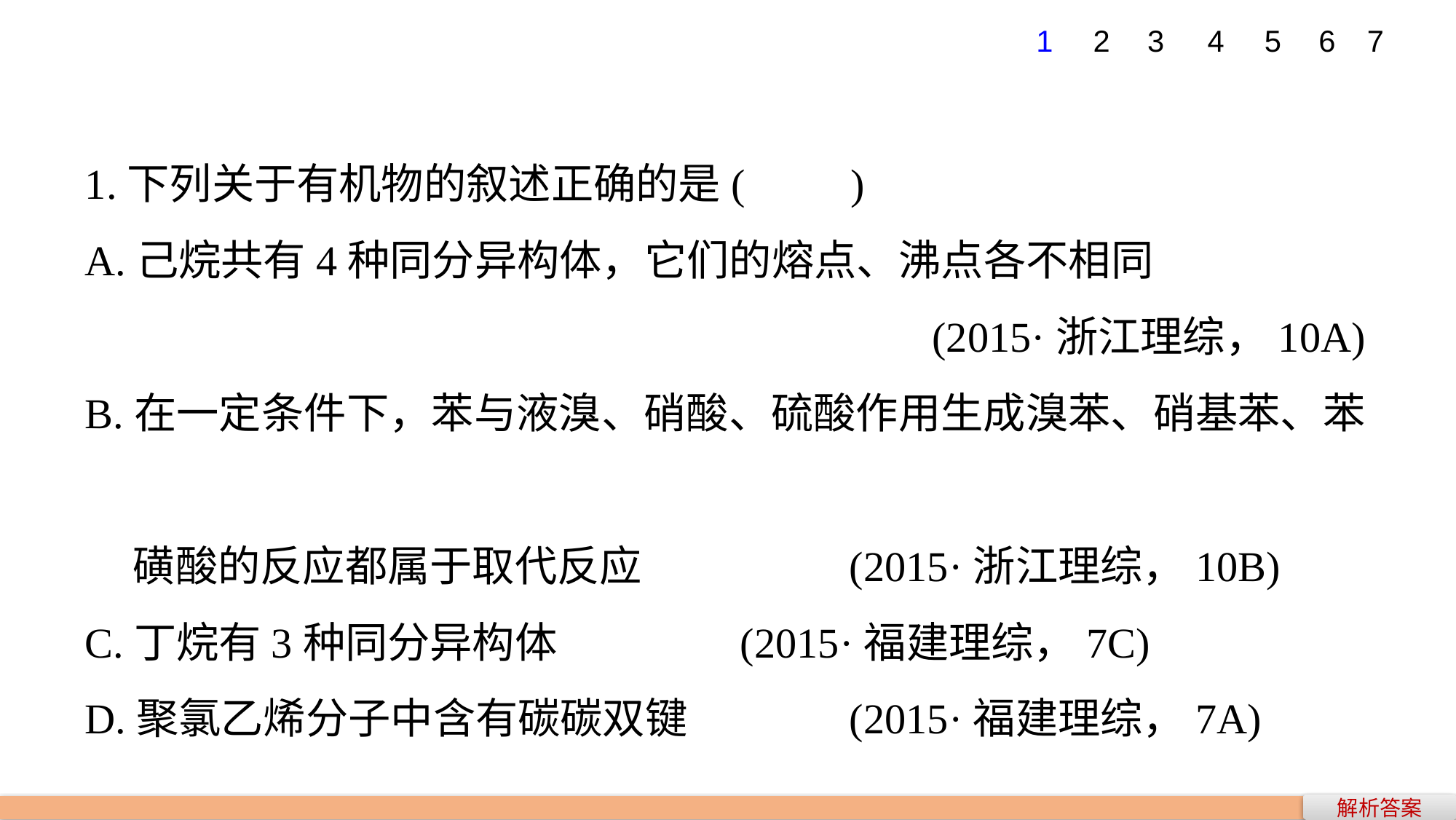

7
1
2
3
4
5
6
1.下列关于有机物的叙述正确的是(　　)
A.己烷共有4种同分异构体，它们的熔点、沸点各不相同
(2015·浙江理综，10A)
B.在一定条件下，苯与液溴、硝酸、硫酸作用生成溴苯、硝基苯、苯
    磺酸的反应都属于取代反应		(2015·浙江理综，10B)
C.丁烷有3种同分异构体		(2015·福建理综，7C)
D.聚氯乙烯分子中含有碳碳双键		(2015·福建理综，7A)
解析答案